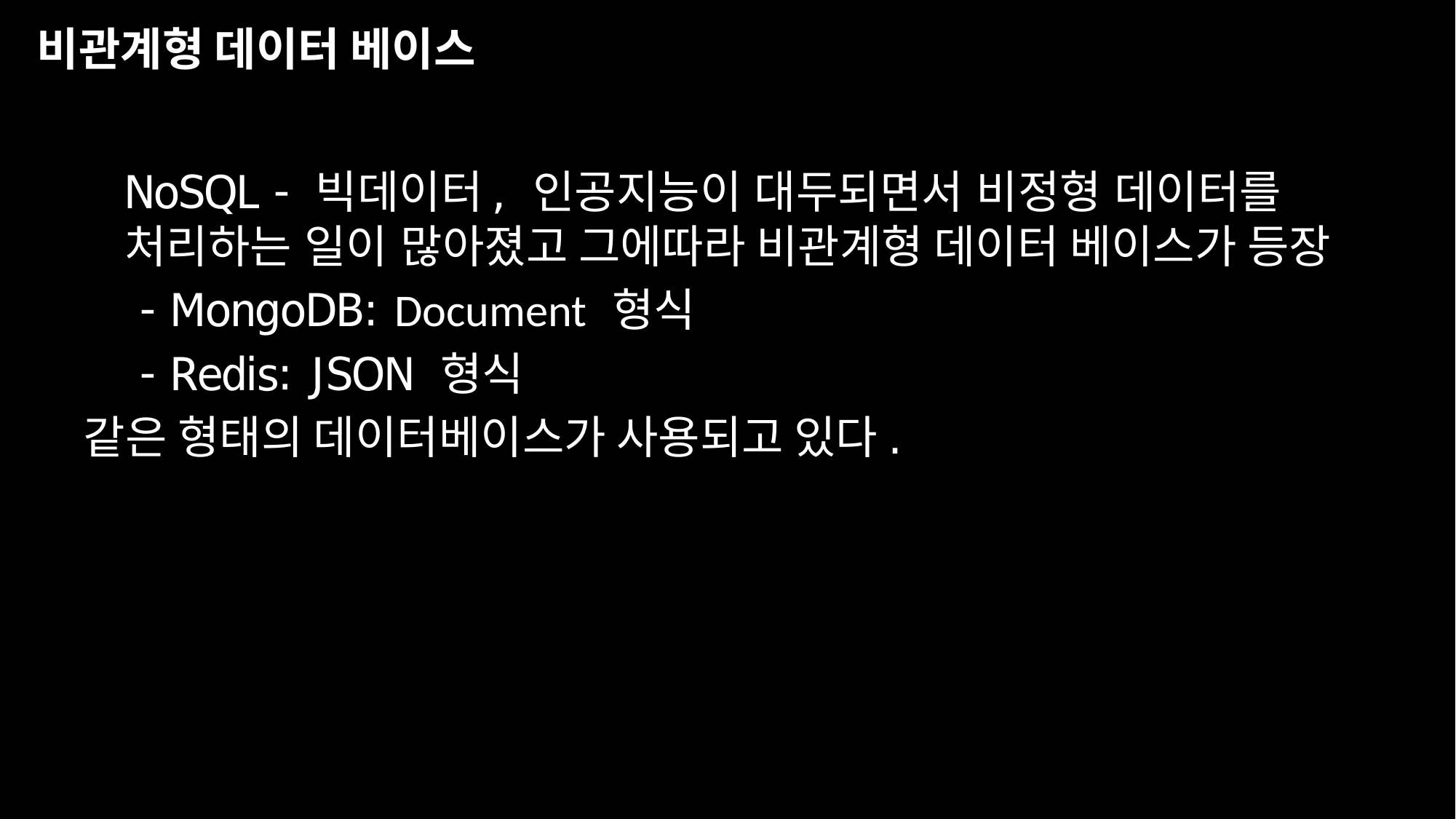

# 비관계형 데이터 베이스
NoSQL - 빅데이터, 인공지능이 대두되면서 비정형 데이터를 처리하는 일이 많아졌고 그에따라 비관계형 데이터 베이스가 등장
    - MongoDB: Document 형식
    - Redis: JSON 형식
같은 형태의 데이터베이스가 사용되고 있다.
7